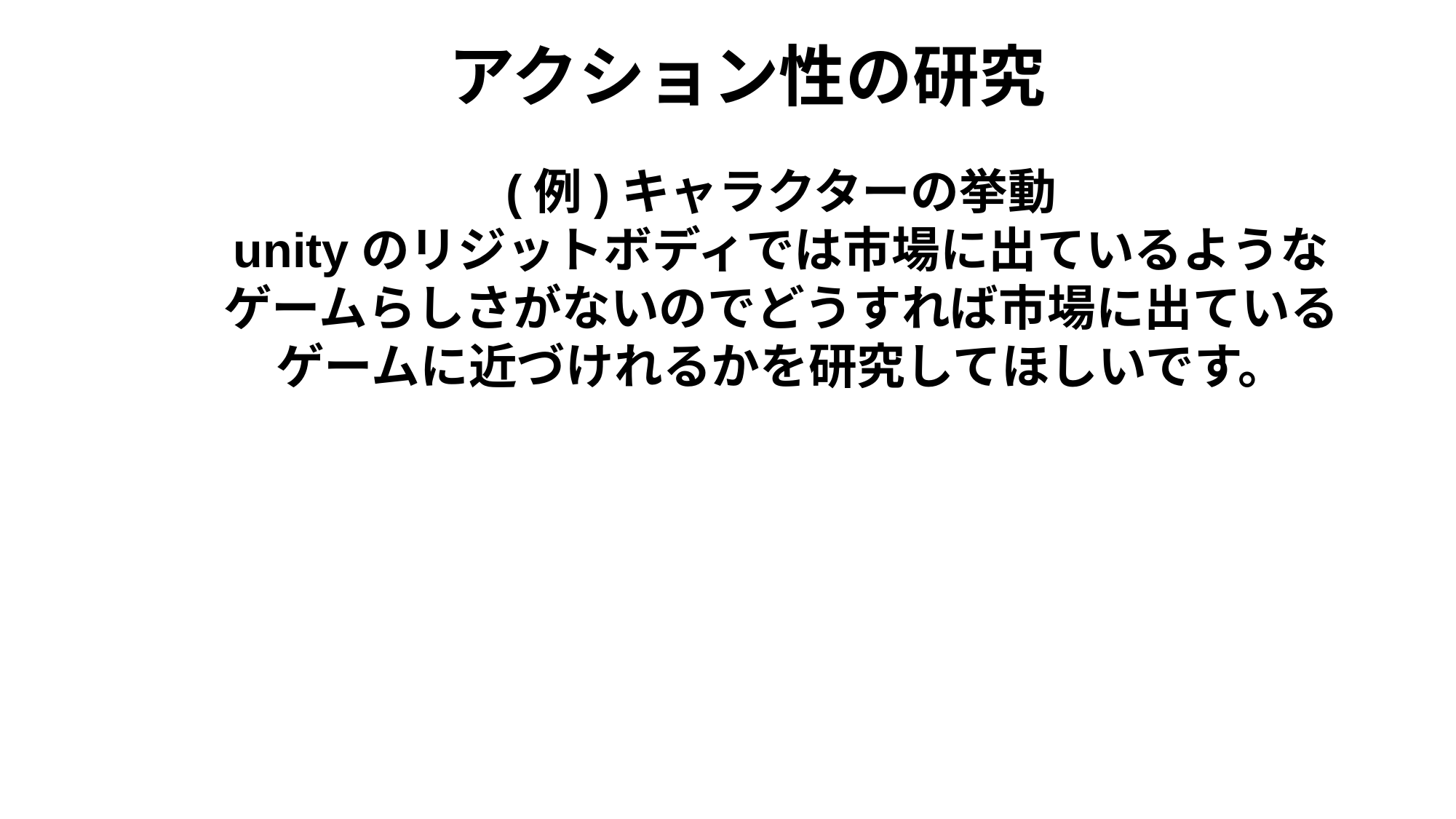

アクション性の研究
(例)キャラクターの挙動
unityのリジットボディでは市場に出ているような
ゲームらしさがないのでどうすれば市場に出ている
ゲームに近づけれるかを研究してほしいです。